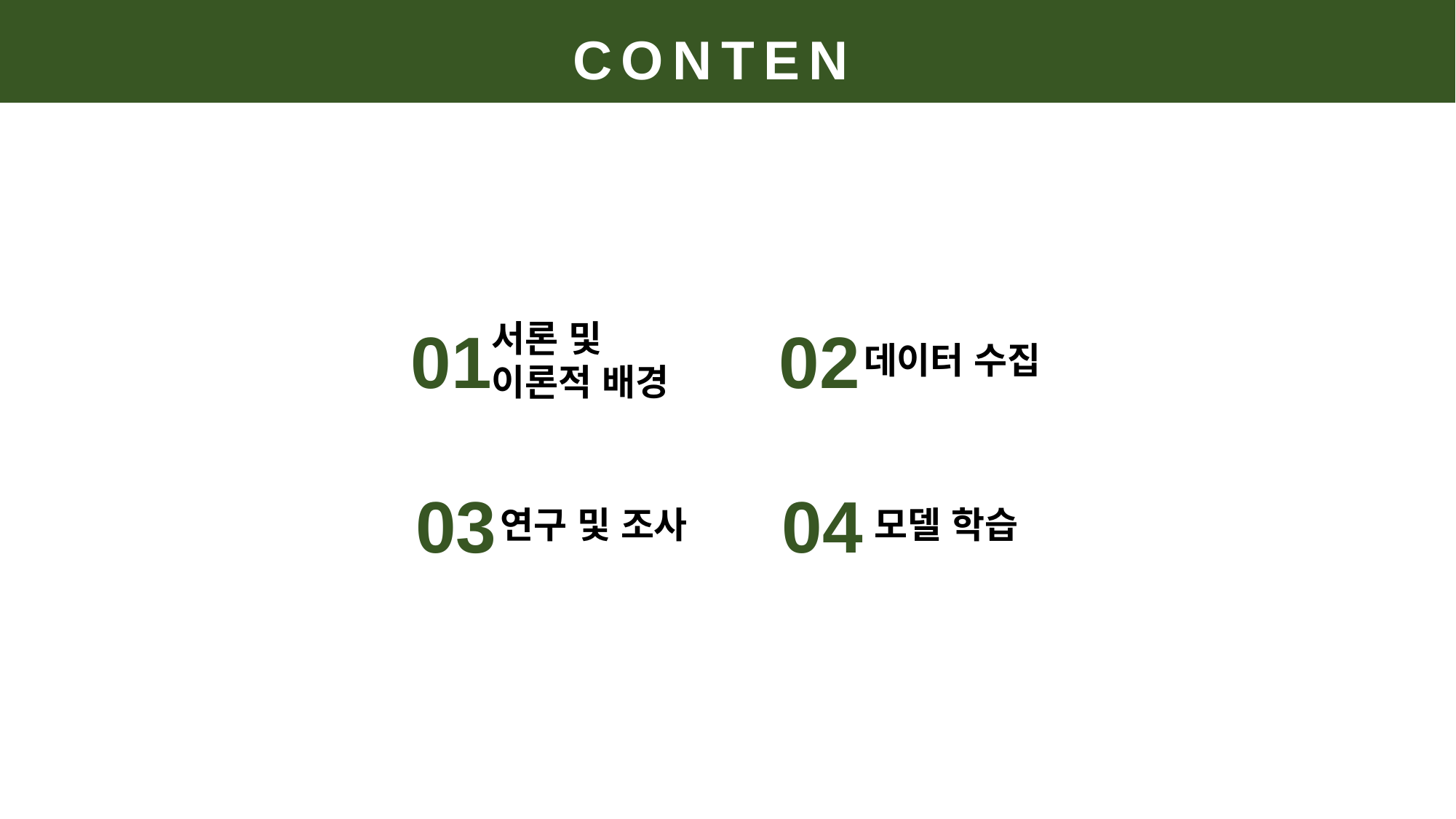

CONTENTS
서론 및
이론적 배경
01
02
데이터 수집
03
연구 및 조사
04
모델 학습